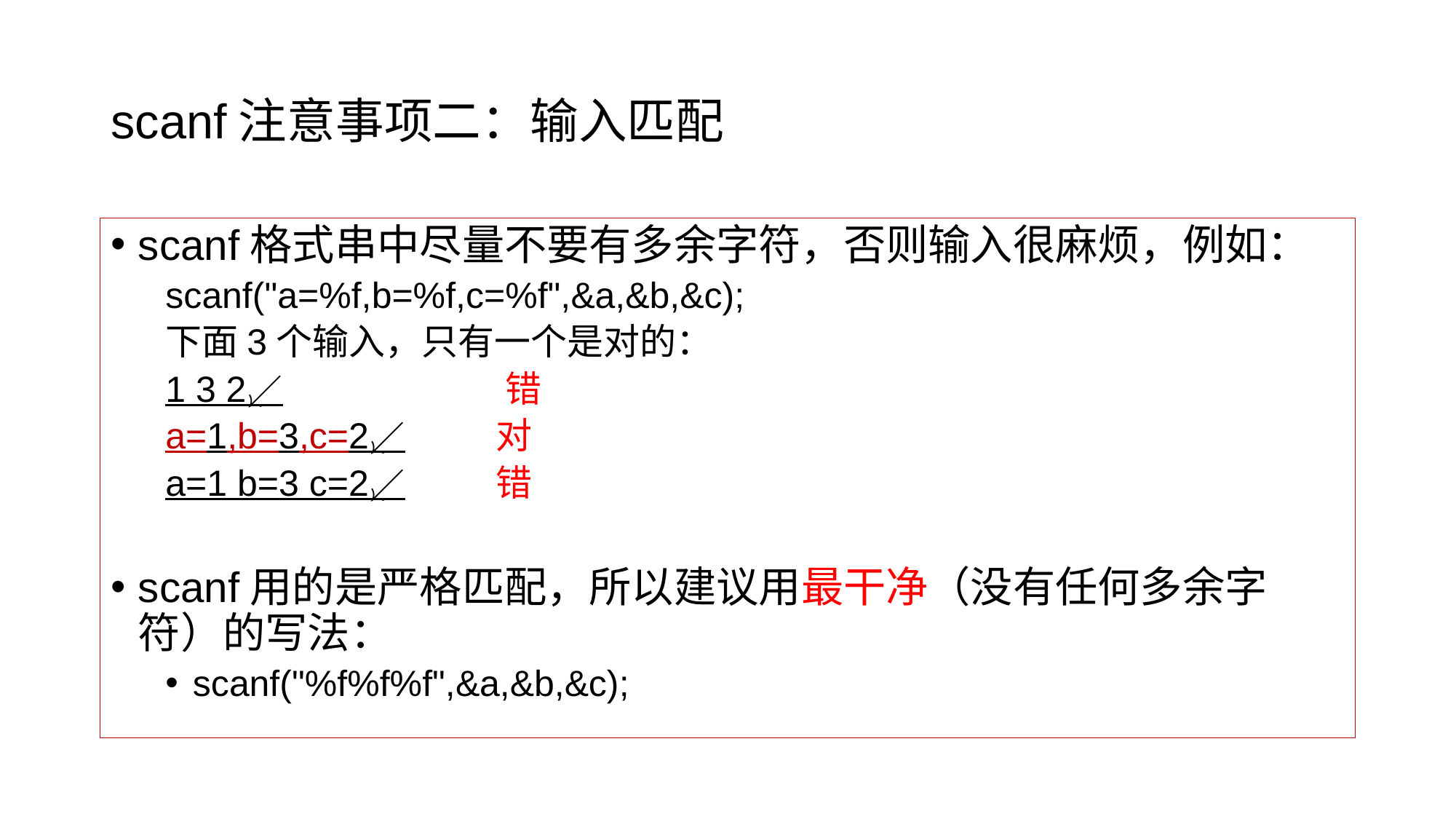

# scanf注意事项二：输入匹配
scanf格式串中尽量不要有多余字符，否则输入很麻烦，例如：
scanf("a=%f,b=%f,c=%f",&a,&b,&c);
下面3个输入，只有一个是对的：
1 3 2↙                     错
a=1,b=3,c=2↙        对
a=1 b=3 c=2↙        错

scanf用的是严格匹配，所以建议用最干净（没有任何多余字符）的写法：
scanf("%f%f%f",&a,&b,&c);